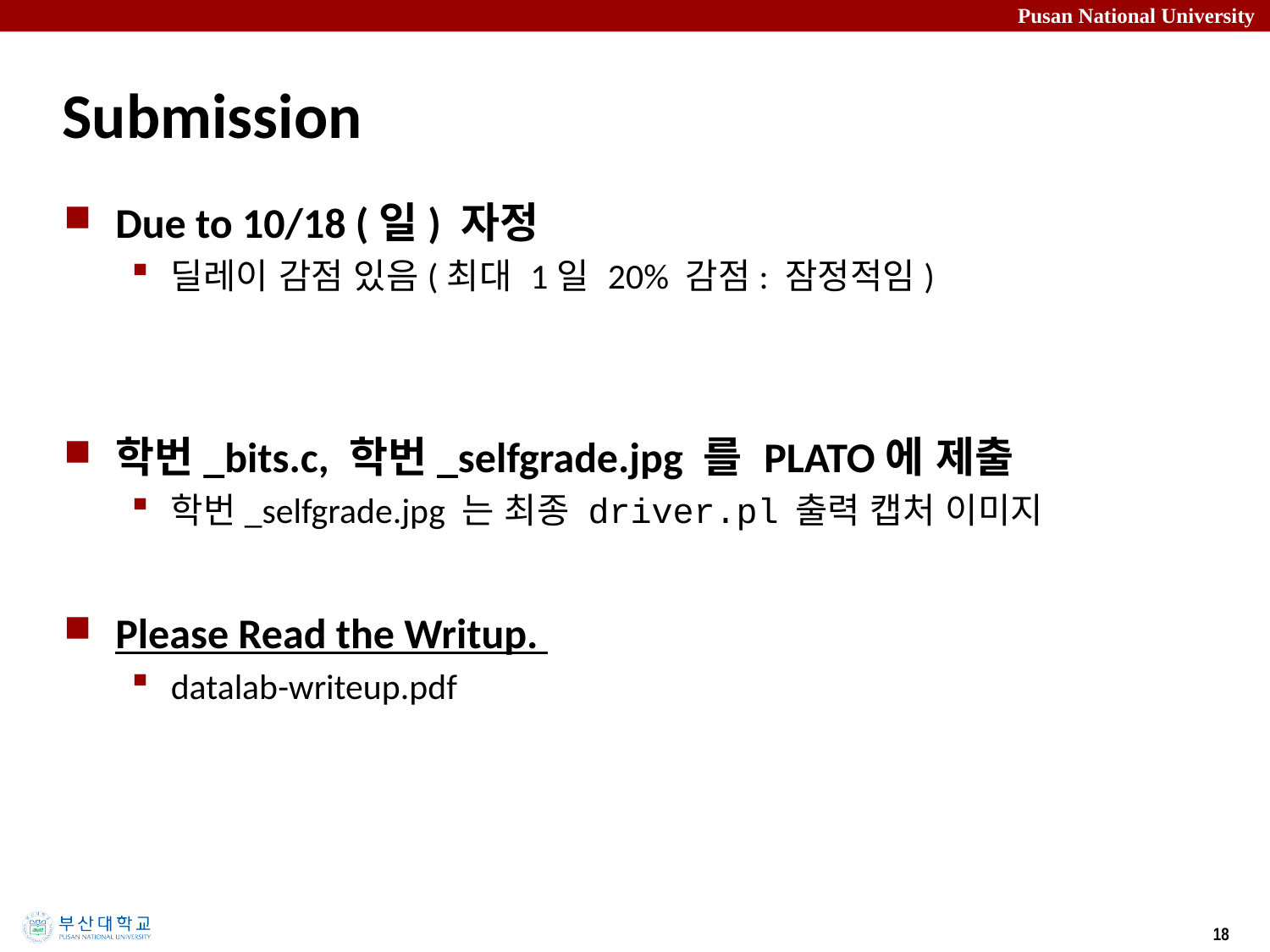

# Submission
Due to 10/18 (일) 자정
딜레이 감점 있음(최대 1일 20% 감점: 잠정적임)

학번_bits.c, 학번_selfgrade.jpg 를 PLATO에 제출
학번_selfgrade.jpg 는 최종 driver.pl 출력 캡처 이미지

Please Read the Writup.
datalab-writeup.pdf